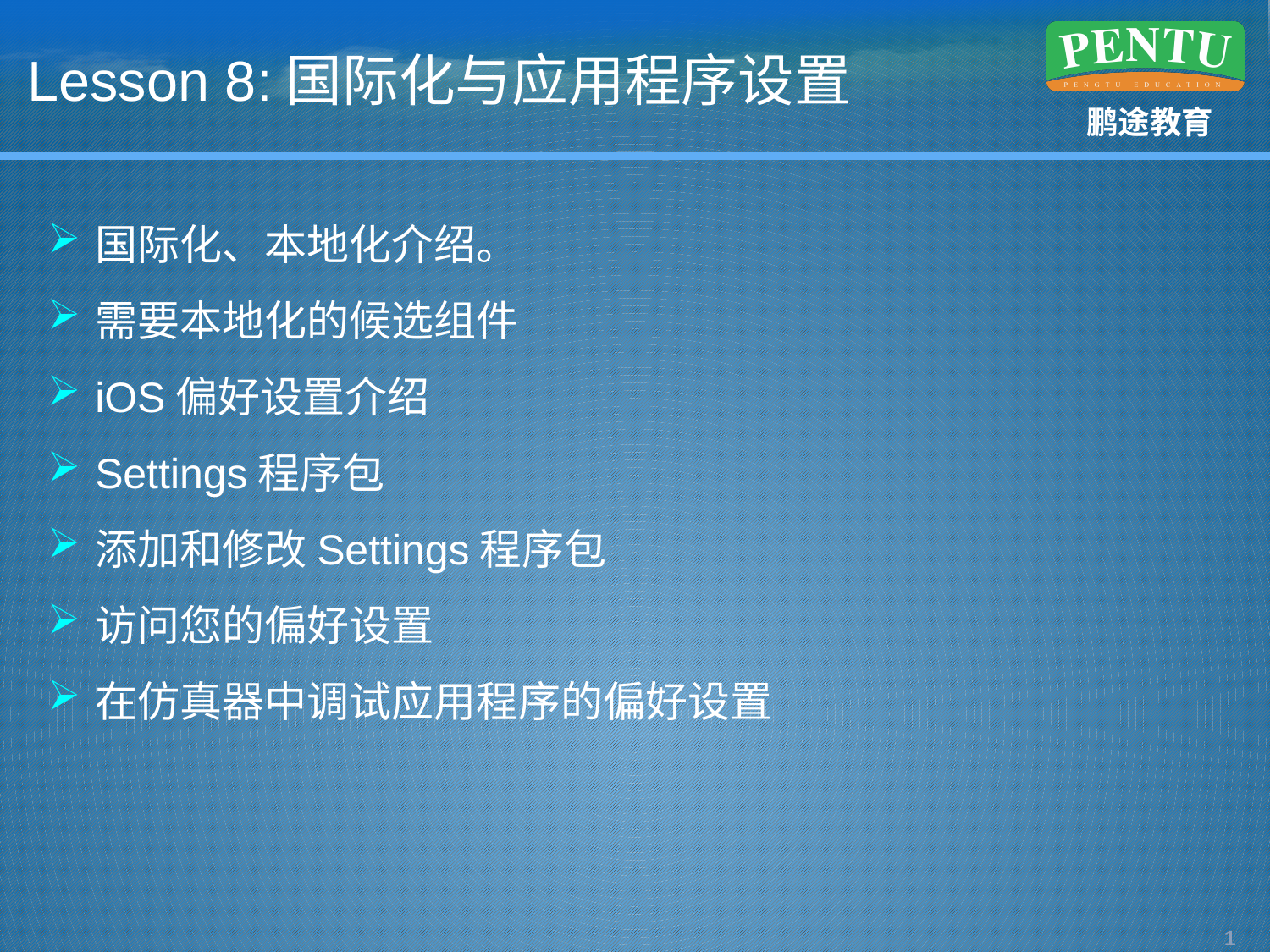

# Lesson 8:国际化与应用程序设置
国际化、本地化介绍。
需要本地化的候选组件
iOS偏好设置介绍
Settings程序包
添加和修改Settings程序包
访问您的偏好设置
在仿真器中调试应用程序的偏好设置
1